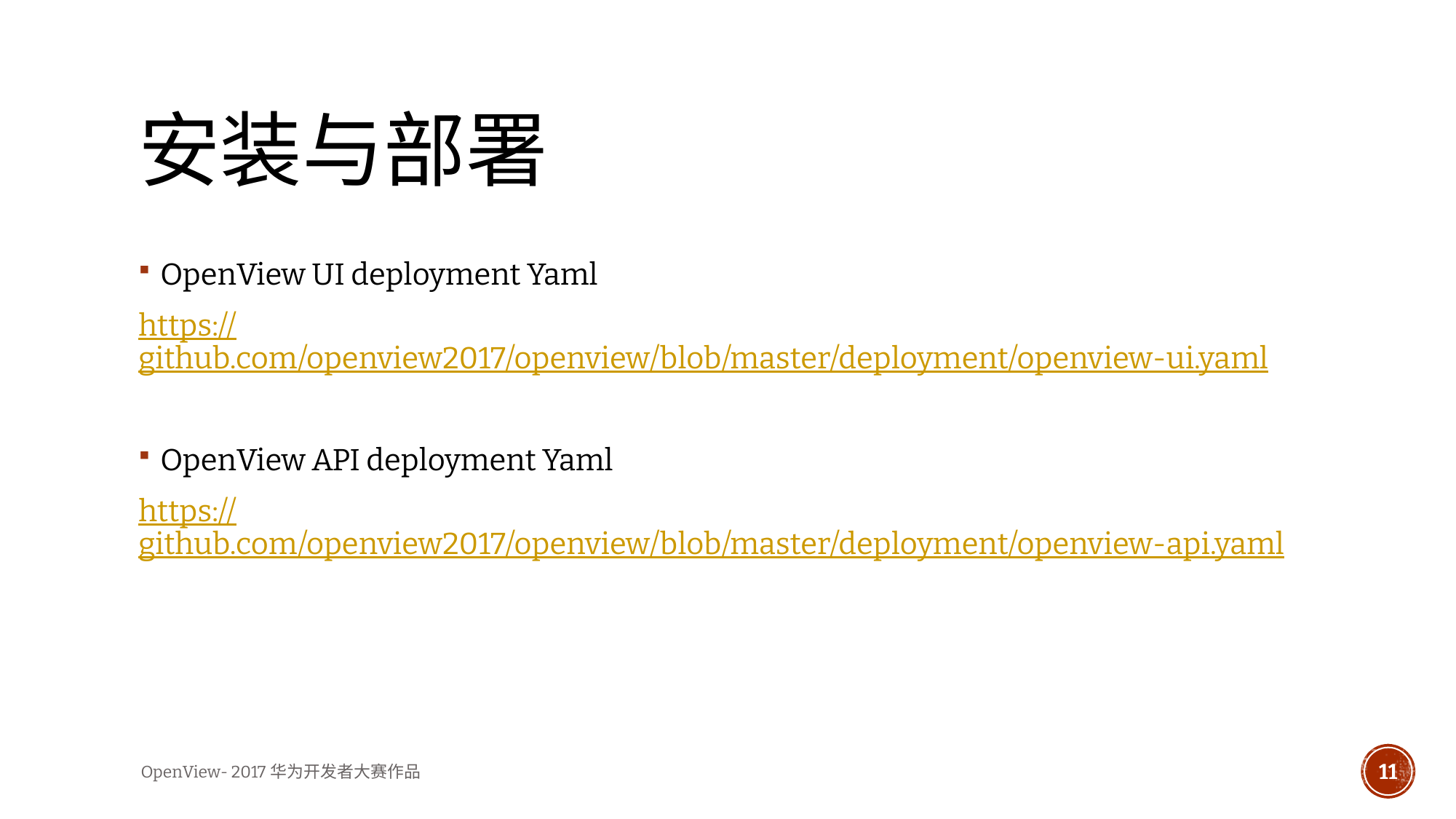

# 安装与部署
OpenView UI deployment Yaml
https://github.com/openview2017/openview/blob/master/deployment/openview-ui.yaml

OpenView API deployment Yaml
https://github.com/openview2017/openview/blob/master/deployment/openview-api.yaml

OpenView- 2017华为开发者大赛作品
11